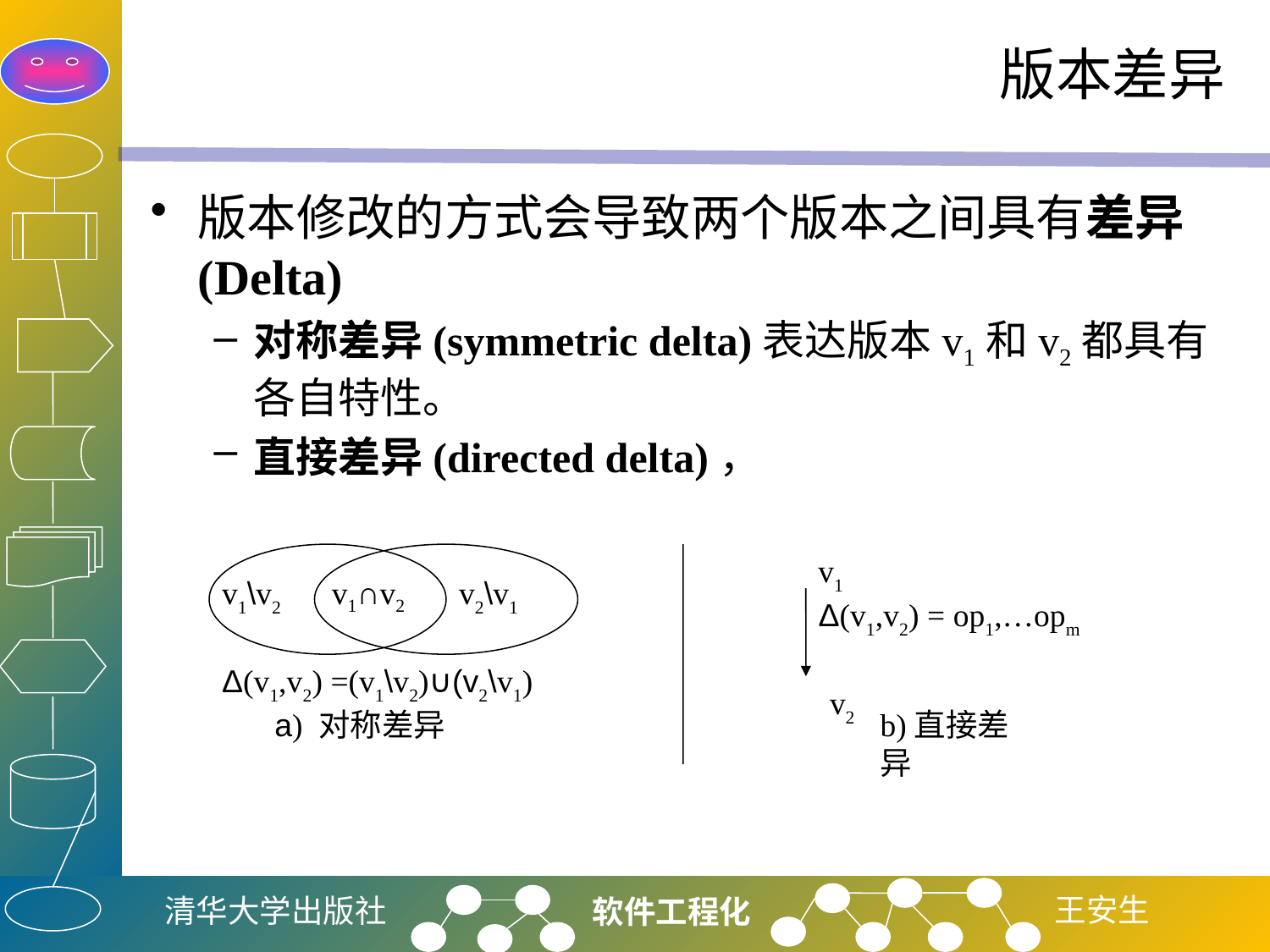

# 版本差异
版本修改的方式会导致两个版本之间具有差异(Delta)
对称差异(symmetric delta)表达版本v1和v2都具有各自特性。
直接差异(directed delta)，

v1
v1\v2
v1∩v2
v2\v1

Δ(v1,v2) = op1,…opm
Δ(v1,v2) =(v1\v2)∪(v2\v1)

v2
a) 对称差异

b)直接差异